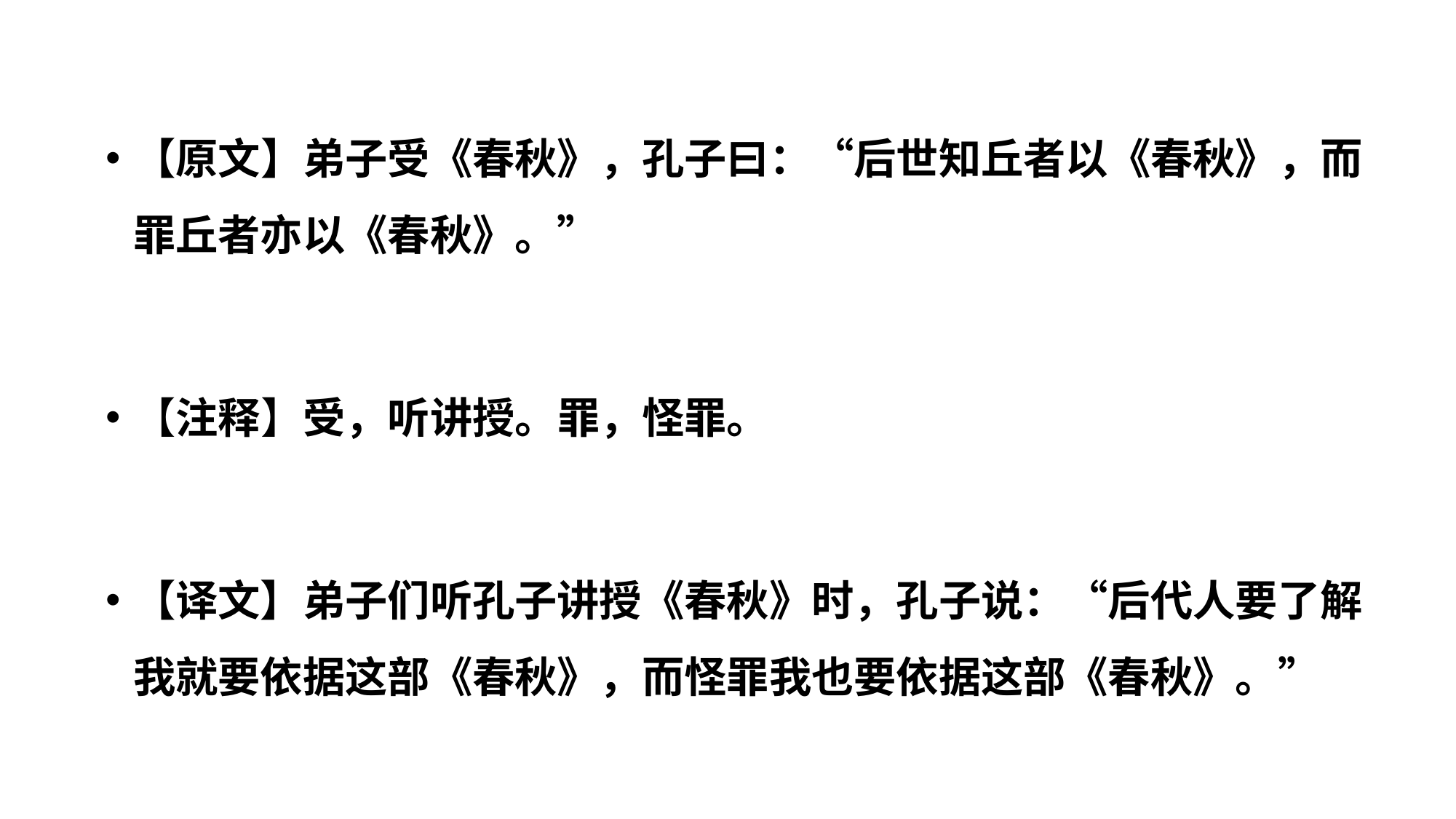

【原文】弟子受《春秋》，孔子曰：“后世知丘者以《春秋》，而罪丘者亦以《春秋》。”

【注释】受，听讲授。罪，怪罪。

【译文】弟子们听孔子讲授《春秋》时，孔子说：“后代人要了解我就要依据这部《春秋》，而怪罪我也要依据这部《春秋》。”